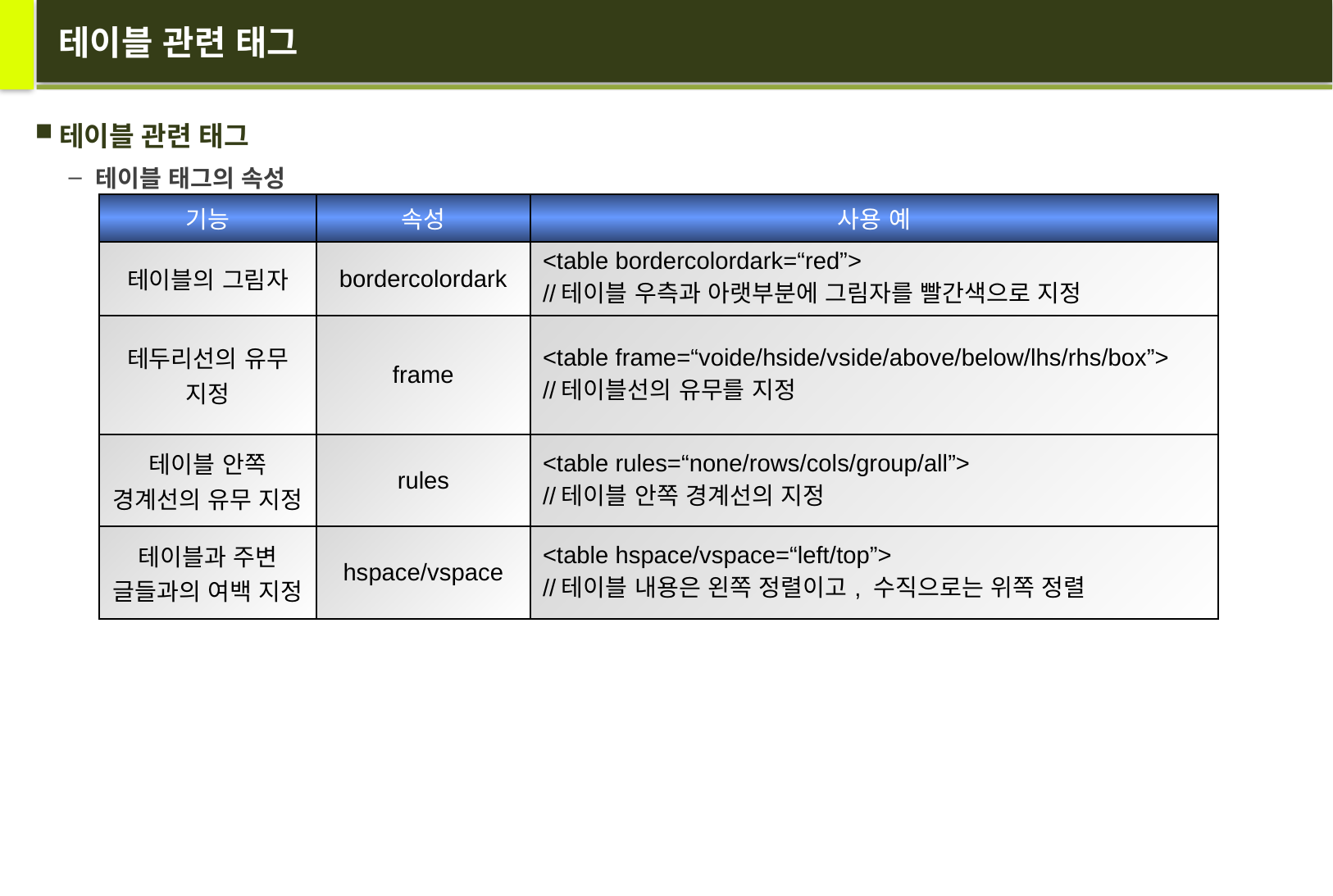

# 테이블 관련 태그
테이블 관련 태그
테이블 태그의 속성
| 기능 | 속성 | 사용 예 |
| --- | --- | --- |
| 테이블의 그림자 | bordercolordark | <table bordercolordark=“red”> //테이블 우측과 아랫부분에 그림자를 빨간색으로 지정 |
| 테두리선의 유무 지정 | frame | <table frame=“voide/hside/vside/above/below/lhs/rhs/box”> //테이블선의 유무를 지정 |
| 테이블 안쪽 경계선의 유무 지정 | rules | <table rules=“none/rows/cols/group/all”> //테이블 안쪽 경계선의 지정 |
| 테이블과 주변 글들과의 여백 지정 | hspace/vspace | <table hspace/vspace=“left/top”> //테이블 내용은 왼쪽 정렬이고, 수직으로는 위쪽 정렬 |